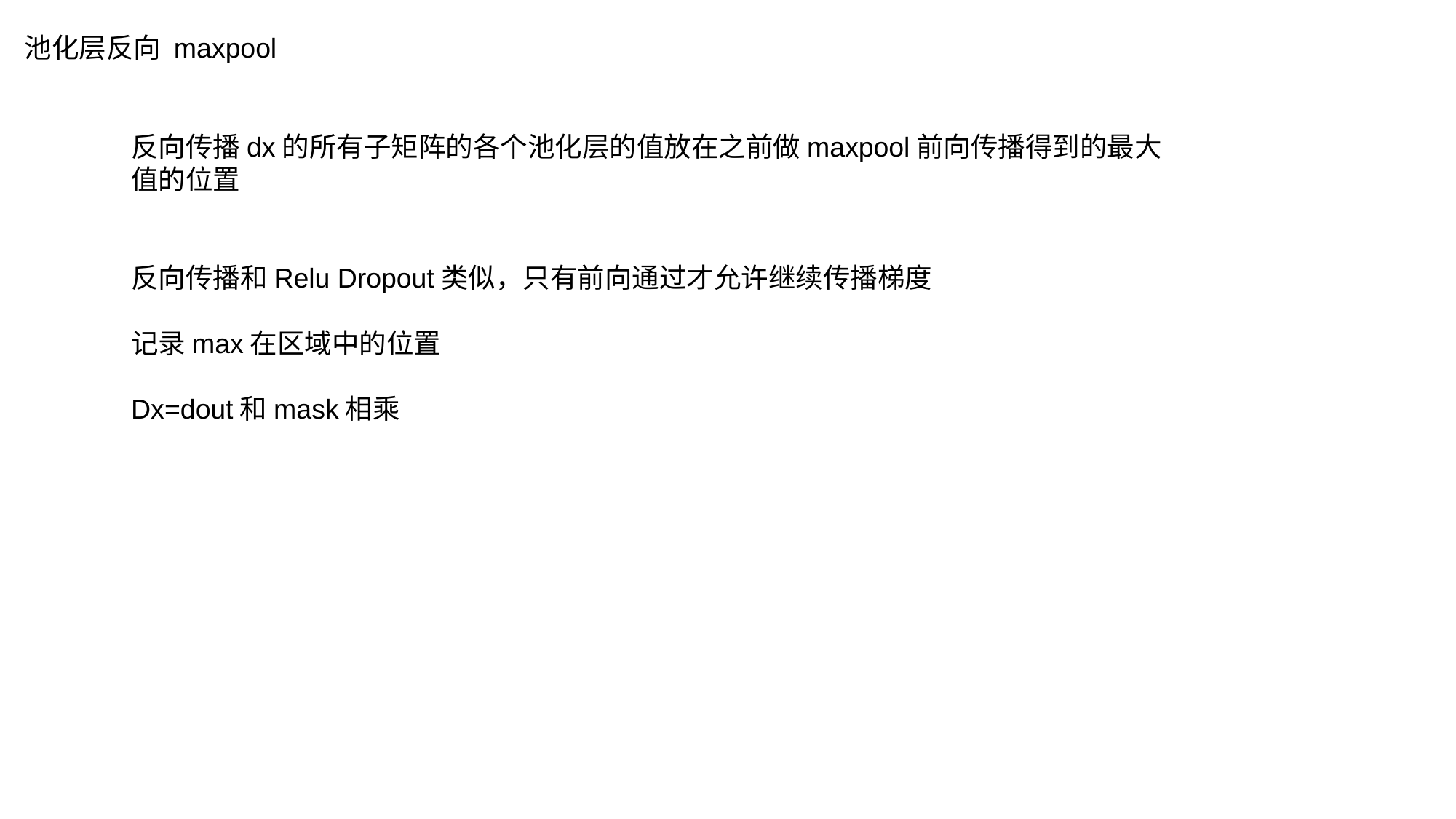

池化层反向 maxpool

反向传播dx的所有子矩阵的各个池化层的值放在之前做maxpool前向传播得到的最大值的位置

反向传播和Relu Dropout类似，只有前向通过才允许继续传播梯度

记录max在区域中的位置

Dx=dout和mask相乘